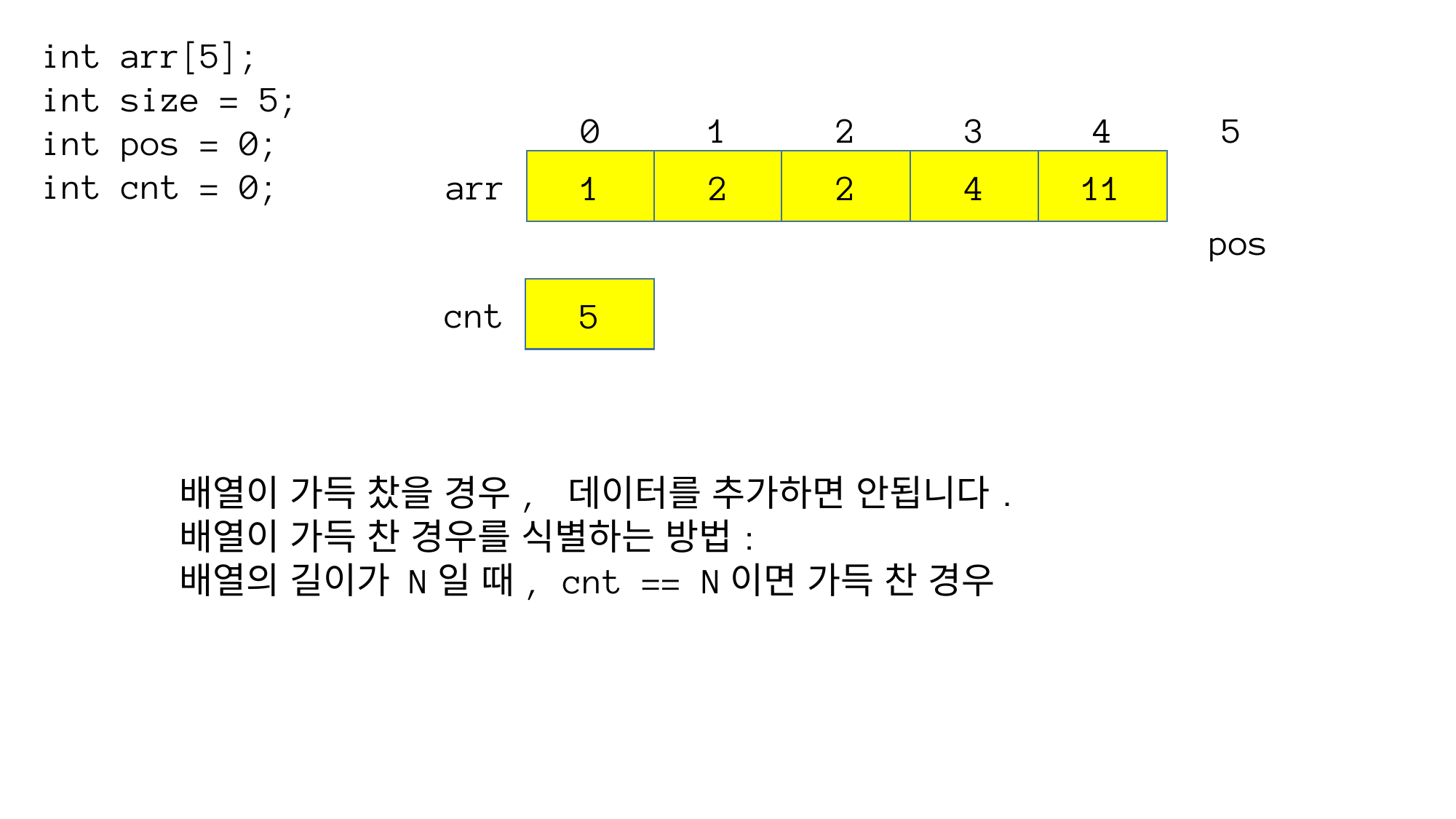

int arr[5];
int size = 5;
int pos = 0;
int cnt = 0;
4
5
3
0
1
2
11
4
1
2
2
arr
pos
5
cnt
배열이 가득 찼을 경우, 데이터를 추가하면 안됩니다.
배열이 가득 찬 경우를 식별하는 방법:
배열의 길이가 N일 때, cnt == N이면 가득 찬 경우